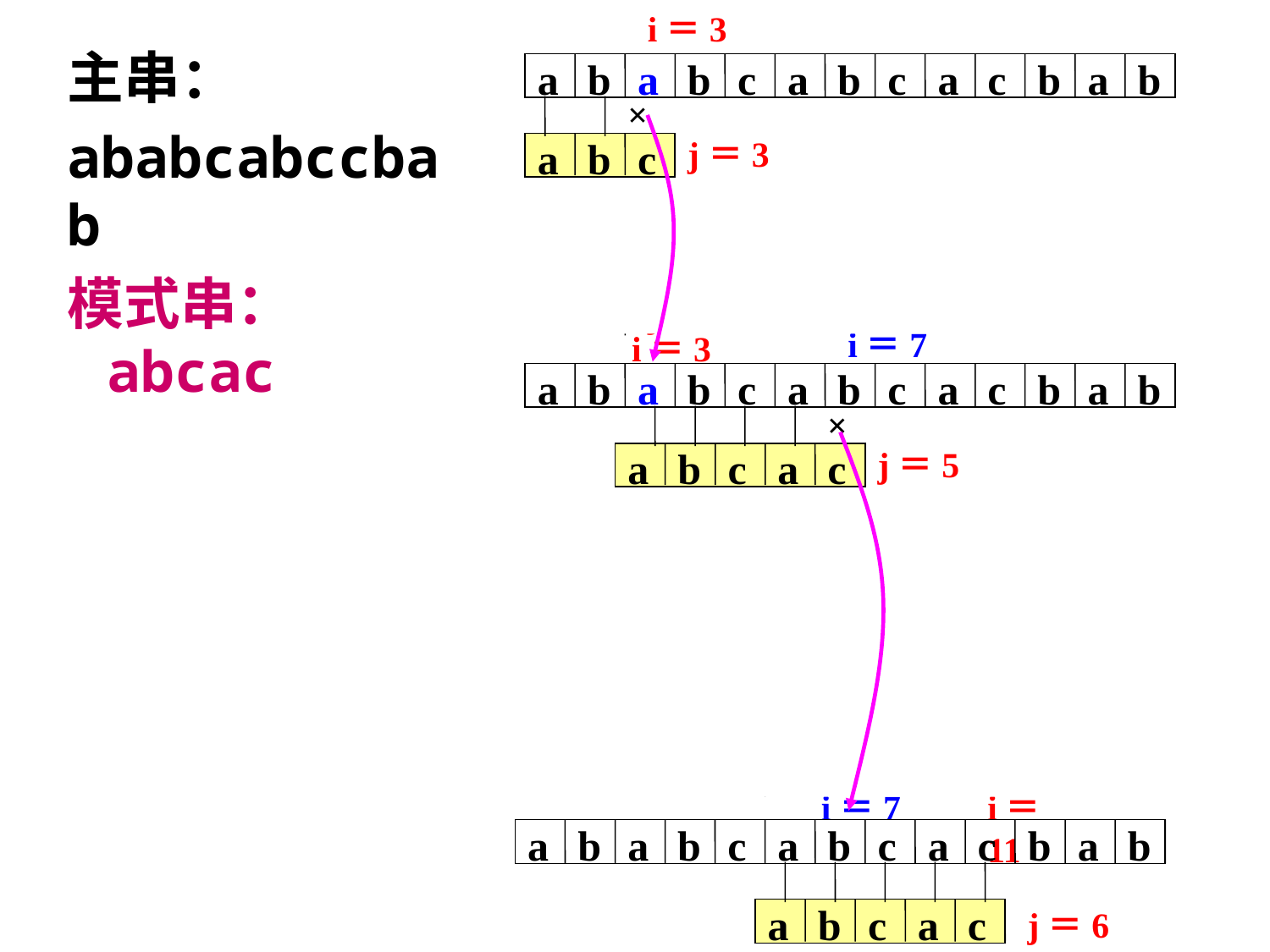

i＝3
a

b

a

b

c

a

b

c

a

c

b

a

b

×

a

b

c

j＝3
i＝3
主串：
ababcabccbab
模式串：
  abcac

i＝2
a

b

a

b

c

a

b

c

a

c

b

a

b

×
a

j＝1

i＝7
a

b

a

b

c

a

b

c

a

c

b

a

b

×

a

b

c

a

c

j＝5
i＝7

i＝4
a

b

a

b

c

a

b

c

a

c

b

a

b

×
j＝1
a

i＝5
a

b

a

b

c

a

b

c

a

c

b

a

b

×
j＝1
a

i＝11
a

b

a

b

c

a

b

c

a

c

b

a

b

a

b

c

a

c

j＝6